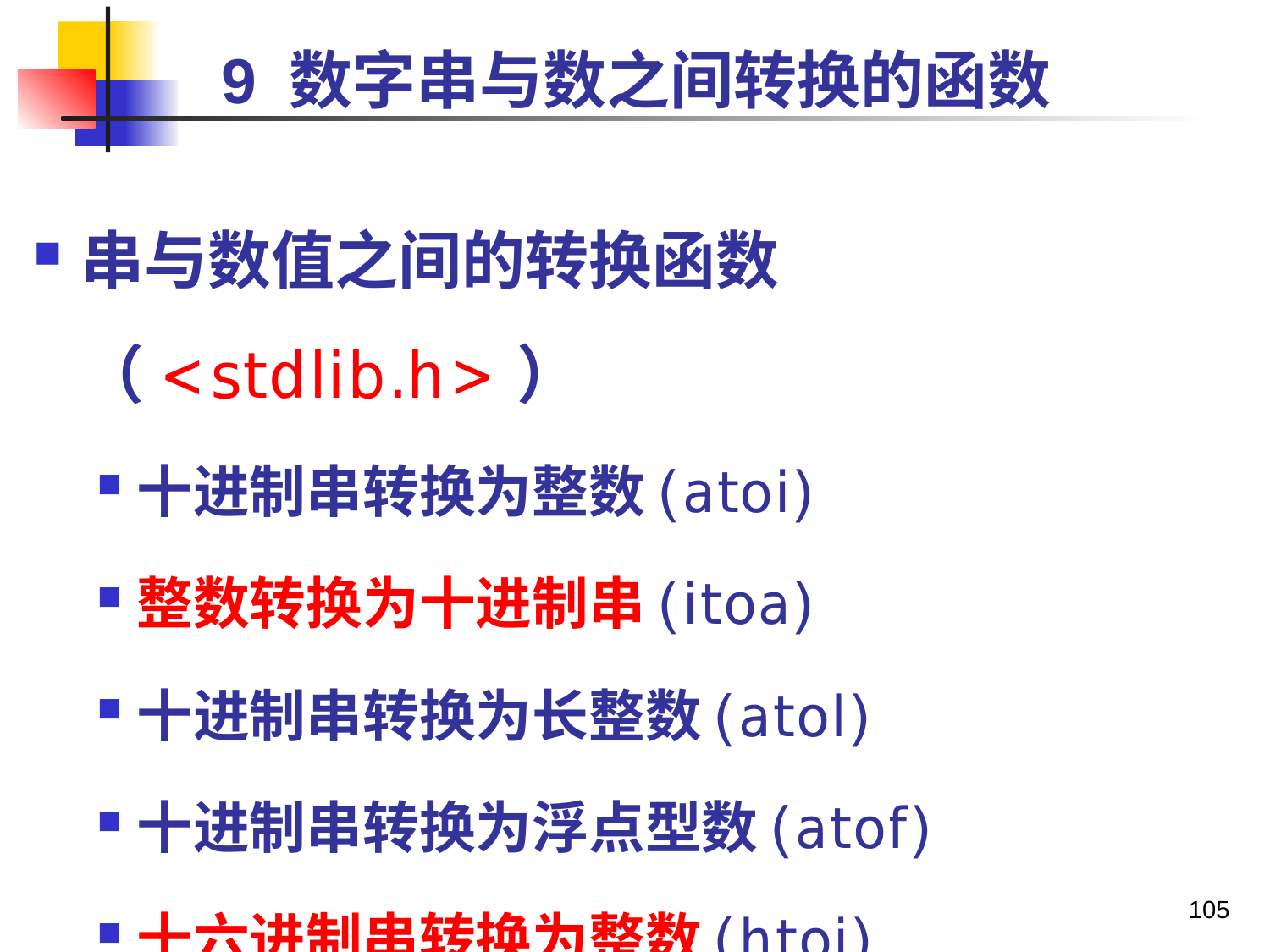

# 9 数字串与数之间转换的函数
串与数值之间的转换函数（<stdlib.h>）
十进制串转换为整数(atoi)
整数转换为十进制串(itoa)
十进制串转换为长整数(atol)
十进制串转换为浮点型数(atof)
十六进制串转换为整数(htoi)

105